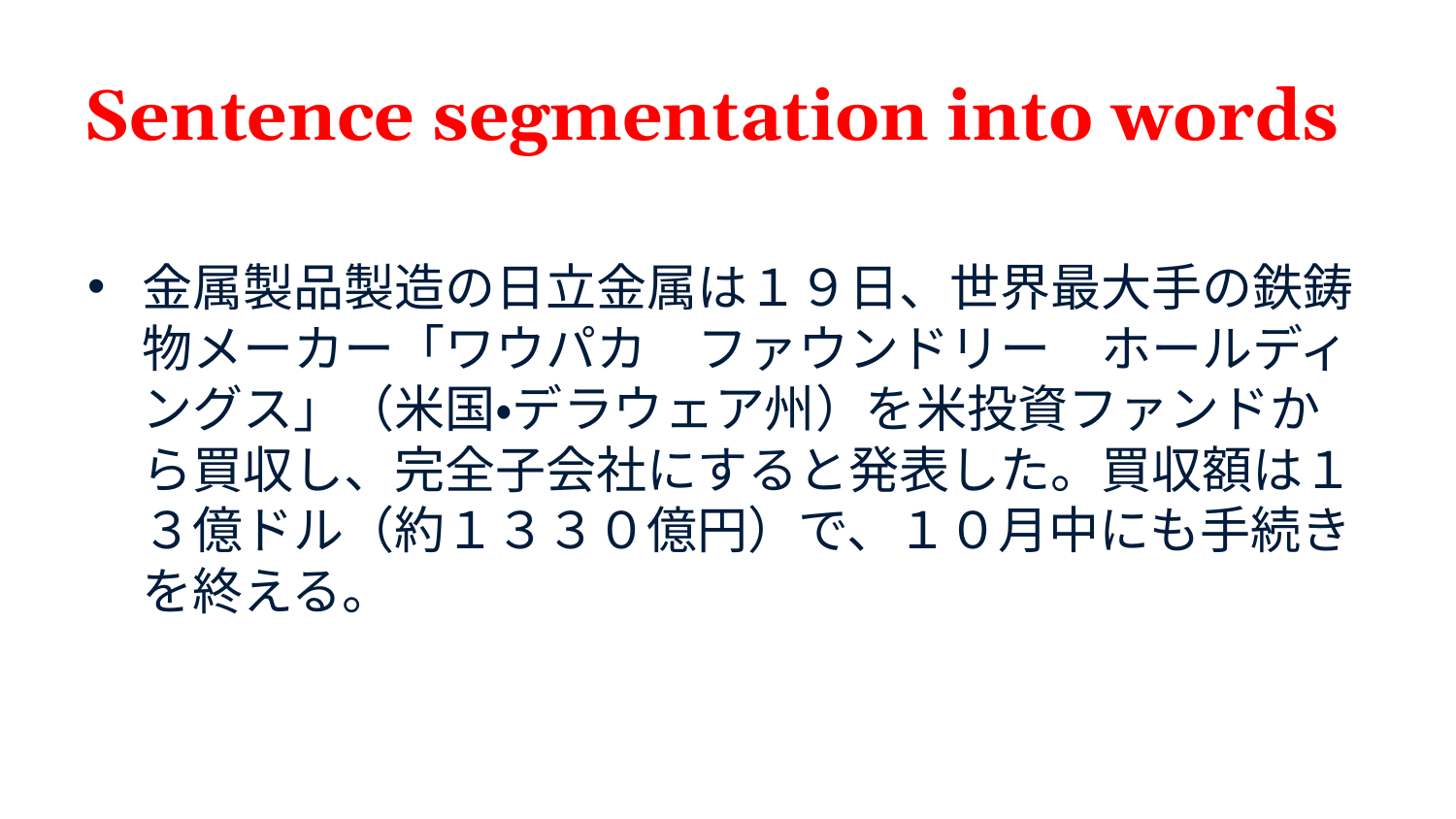

# Sentence segmentation into words
金属製品製造の日立金属は１９日、世界最大手の鉄鋳物メーカー「ワウパカ　ファウンドリー　ホールディングス」（米国・デラウェア州）を米投資ファンドから買収し、完全子会社にすると発表した。買収額は１３億ドル（約１３３０億円）で、１０月中にも手続きを終える。